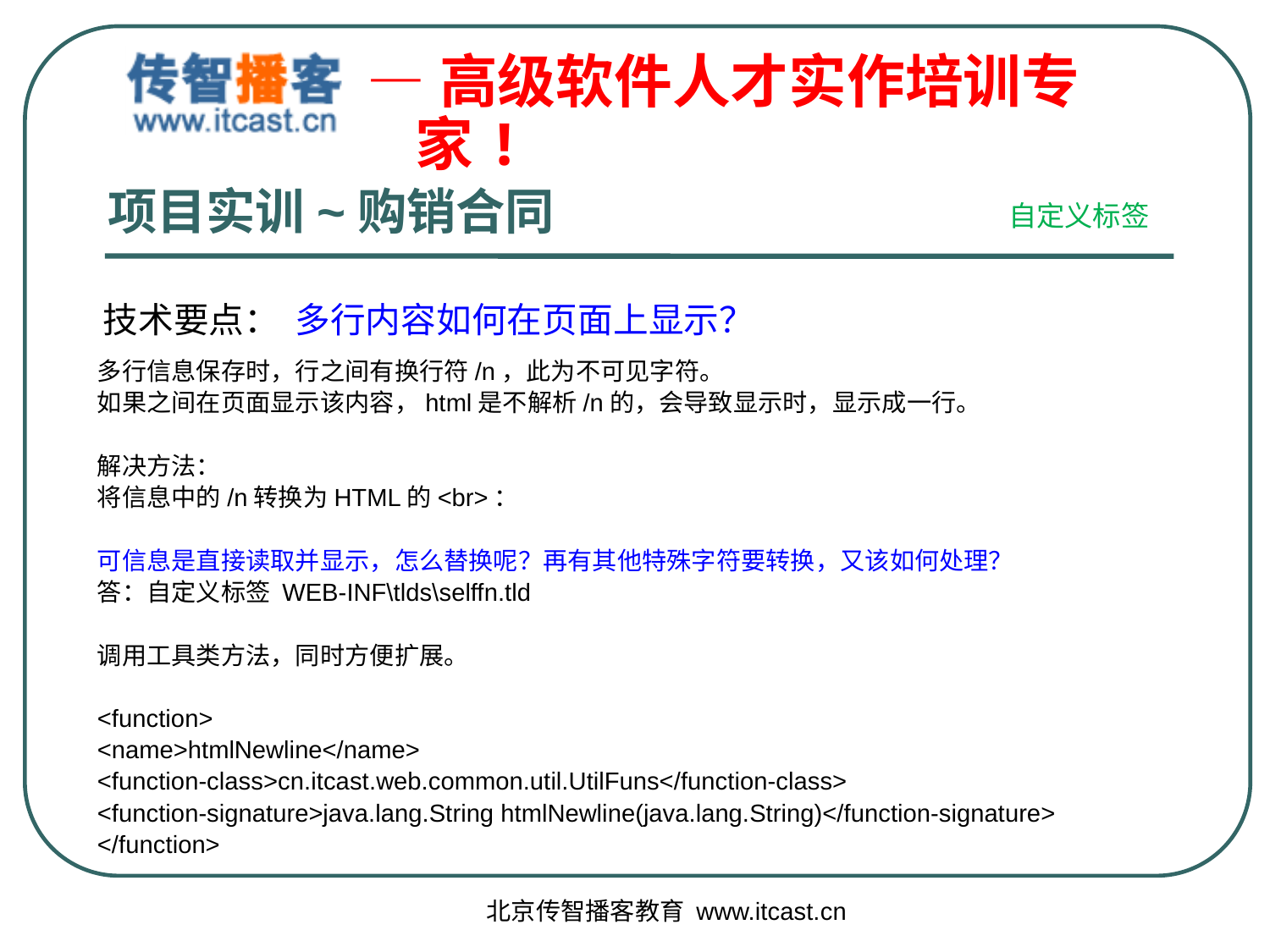

# 项目实训~购销合同
自定义标签
技术要点：  多行内容如何在页面上显示？
多行信息保存时，行之间有换行符/n，此为不可见字符。
如果之间在页面显示该内容，html是不解析/n的，会导致显示时，显示成一行。

解决方法：
将信息中的/n转换为HTML的<br>：

可信息是直接读取并显示，怎么替换呢？再有其他特殊字符要转换，又该如何处理？
答：自定义标签 WEB-INF\tlds\selffn.tld

调用工具类方法，同时方便扩展。

<function>
<name>htmlNewline</name>
<function-class>cn.itcast.web.common.util.UtilFuns</function-class>
<function-signature>java.lang.String htmlNewline(java.lang.String)</function-signature>
</function>

北京传智播客教育 www.itcast.cn